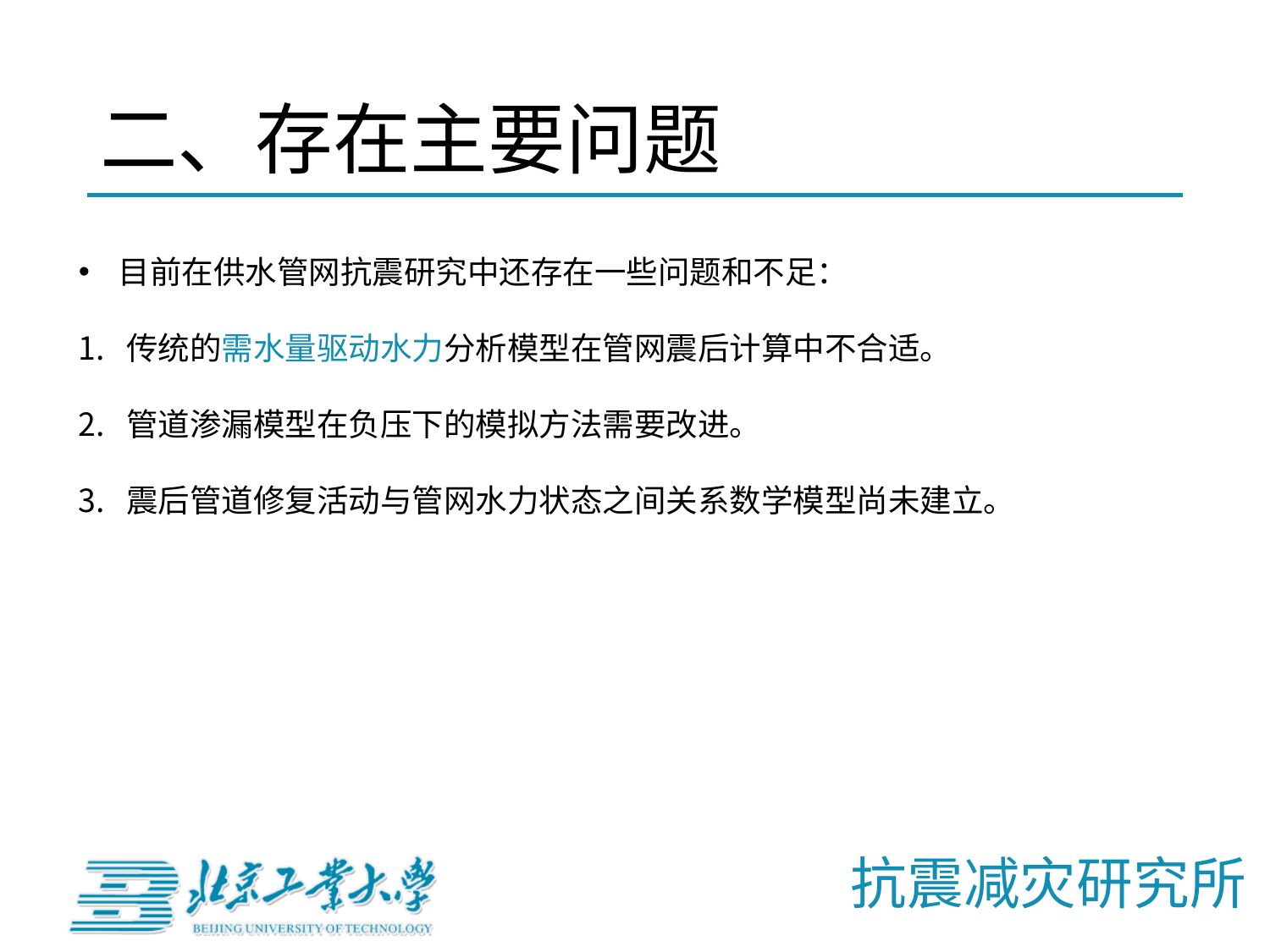

# 二、存在主要问题
目前在供水管网抗震研究中还存在一些问题和不足：

传统的需水量驱动水力分析模型在管网震后计算中不合适。

管道渗漏模型在负压下的模拟方法需要改进。

震后管道修复活动与管网水力状态之间关系数学模型尚未建立。